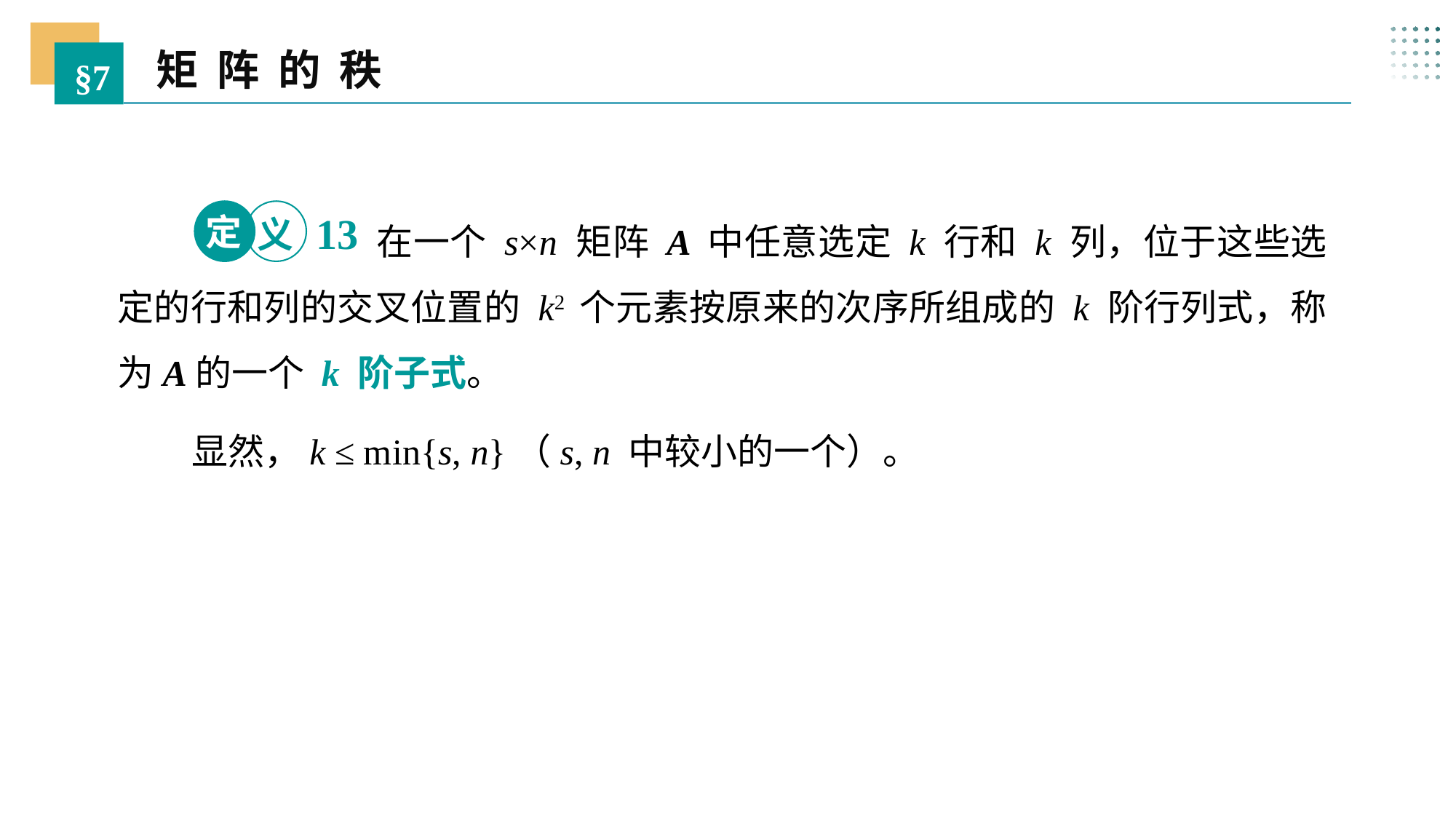

矩 阵 的 秩
§7
                             在一个 s×n 矩阵 A 中任意选定 k 行和 k 列，位于这些选定的行和列的交叉位置的 k2 个元素按原来的次序所组成的 k 阶行列式，称为A的一个 k 阶子式。

定

13
义
        显然，k ≤ min{s, n}（s, n 中较小的一个）。